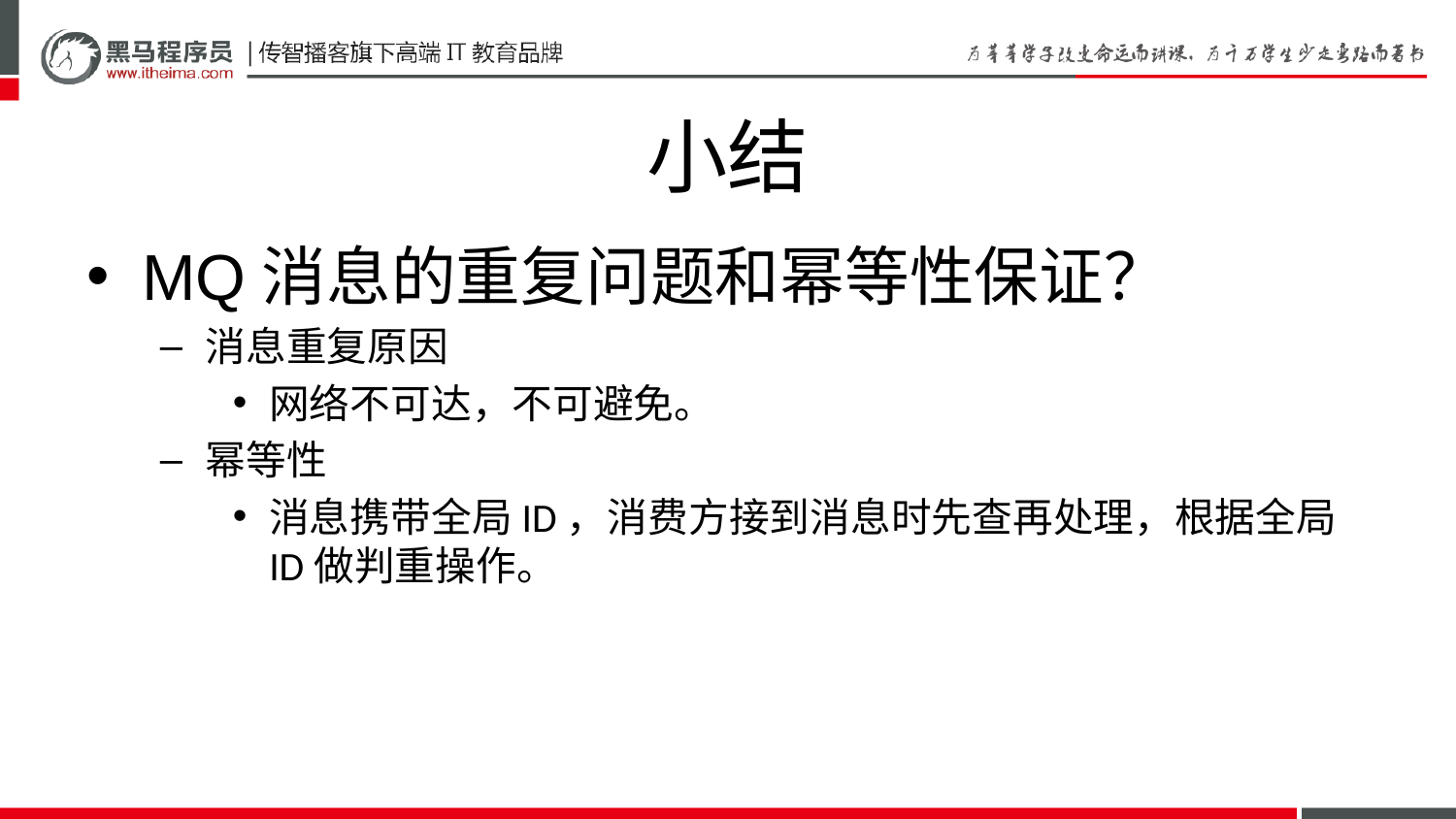

小结
MQ消息的重复问题和幂等性保证？
消息重复原因
网络不可达，不可避免。
幂等性
消息携带全局ID，消费方接到消息时先查再处理，根据全局ID做判重操作。